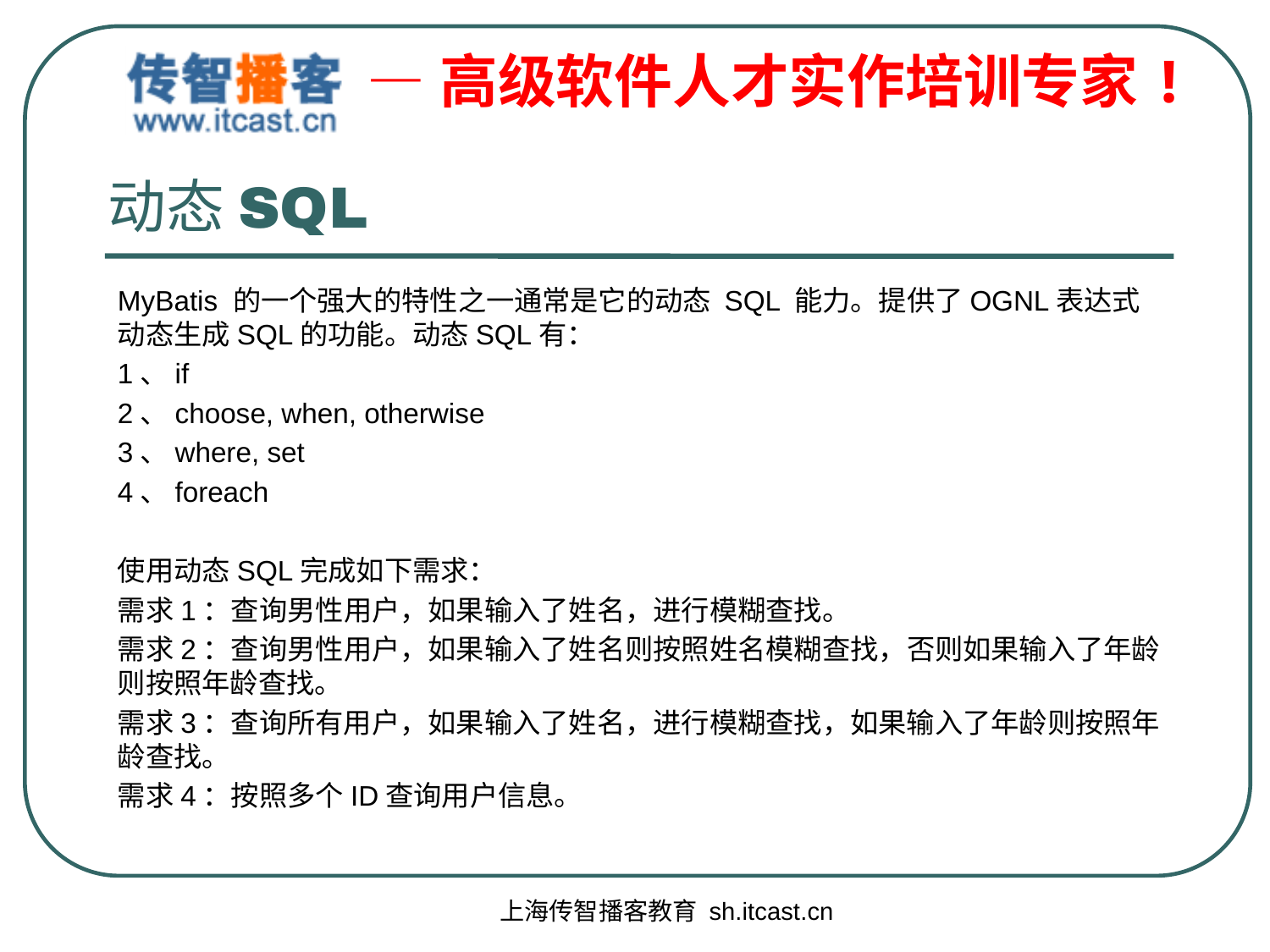

# 动态SQL
MyBatis 的一个强大的特性之一通常是它的动态 SQL 能力。提供了OGNL表达式动态生成SQL的功能。动态SQL有：
1、if
2、choose, when, otherwise
3、where, set
4、foreach

使用动态SQL完成如下需求：
需求1：查询男性用户，如果输入了姓名，进行模糊查找。
需求2：查询男性用户，如果输入了姓名则按照姓名模糊查找，否则如果输入了年龄则按照年龄查找。
需求3：查询所有用户，如果输入了姓名，进行模糊查找，如果输入了年龄则按照年龄查找。
需求4：按照多个ID查询用户信息。
上海传智播客教育 sh.itcast.cn